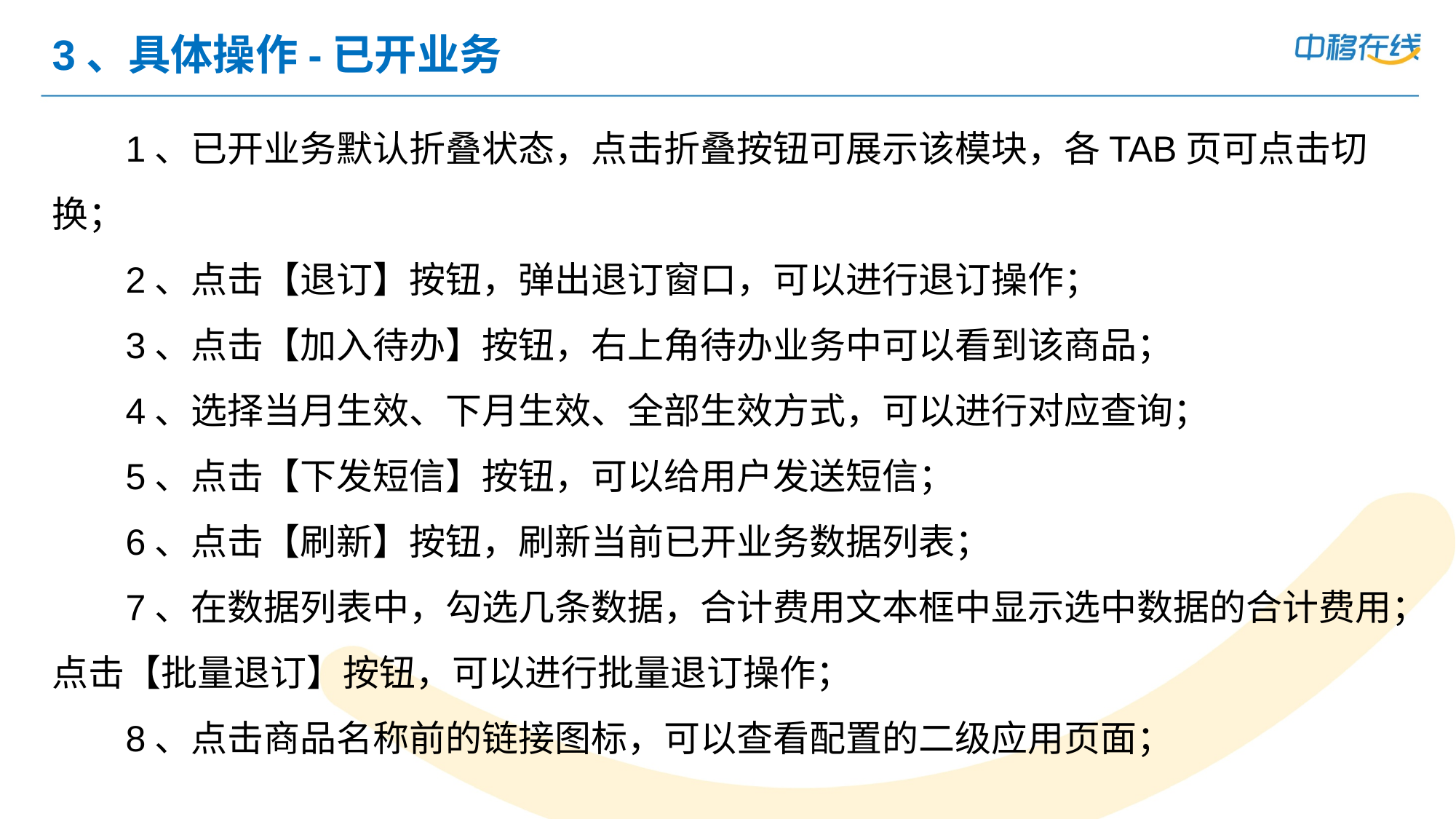

# 3、具体操作-已开业务
   1、已开业务默认折叠状态，点击折叠按钮可展示该模块，各TAB页可点击切换；
   2、点击【退订】按钮，弹出退订窗口，可以进行退订操作；
   3、点击【加入待办】按钮，右上角待办业务中可以看到该商品；
   4、选择当月生效、下月生效、全部生效方式，可以进行对应查询；
   5、点击【下发短信】按钮，可以给用户发送短信；
   6、点击【刷新】按钮，刷新当前已开业务数据列表；
   7、在数据列表中，勾选几条数据，合计费用文本框中显示选中数据的合计费用；点击【批量退订】按钮，可以进行批量退订操作；
   8、点击商品名称前的链接图标，可以查看配置的二级应用页面；